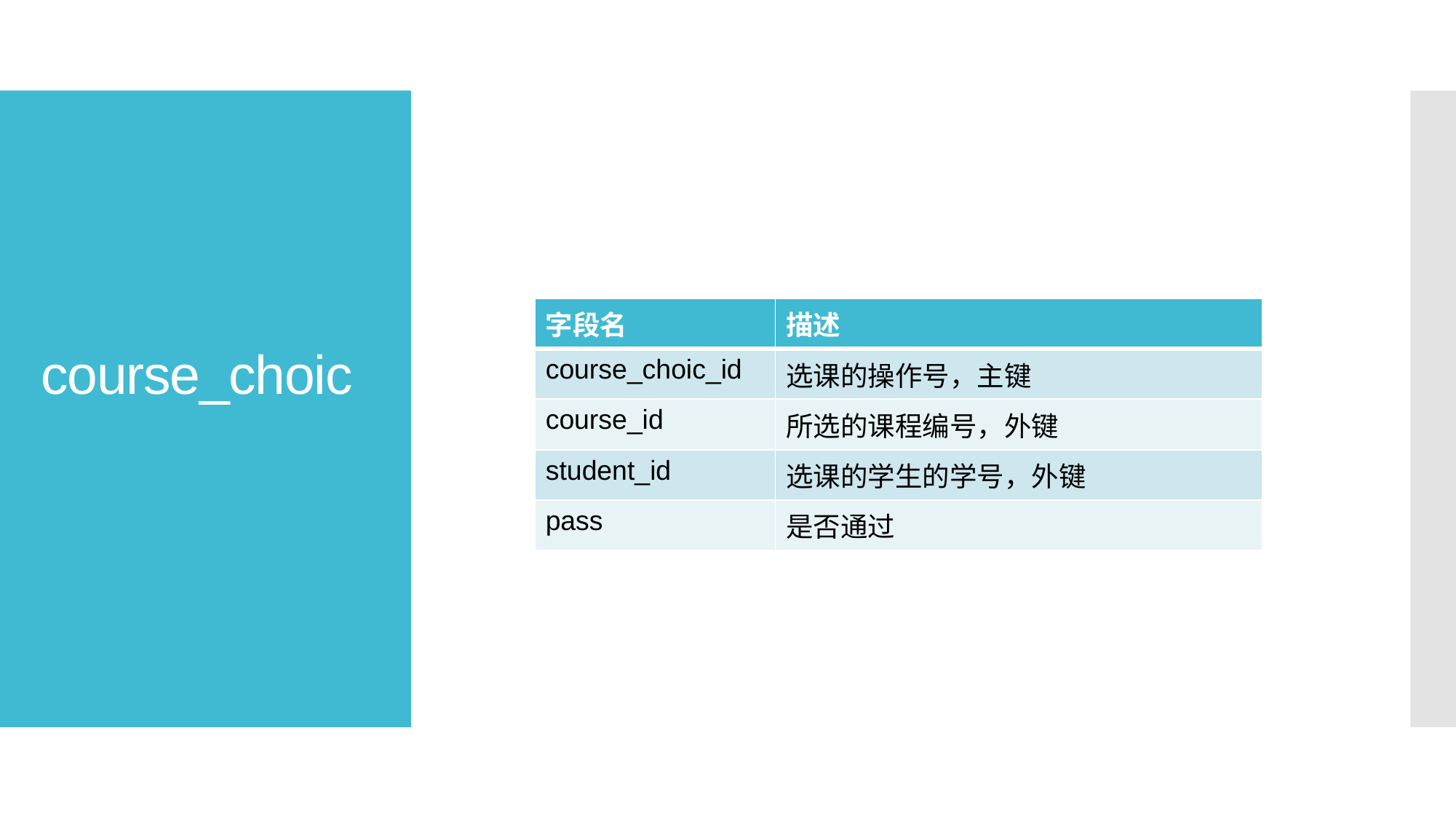

# course_choic
| 字段名 | 描述 |
| --- | --- |
| course\_choic\_id | 选课的操作号，主键 |
| course\_id | 所选的课程编号，外键 |
| student\_id | 选课的学生的学号，外键 |
| pass | 是否通过 |